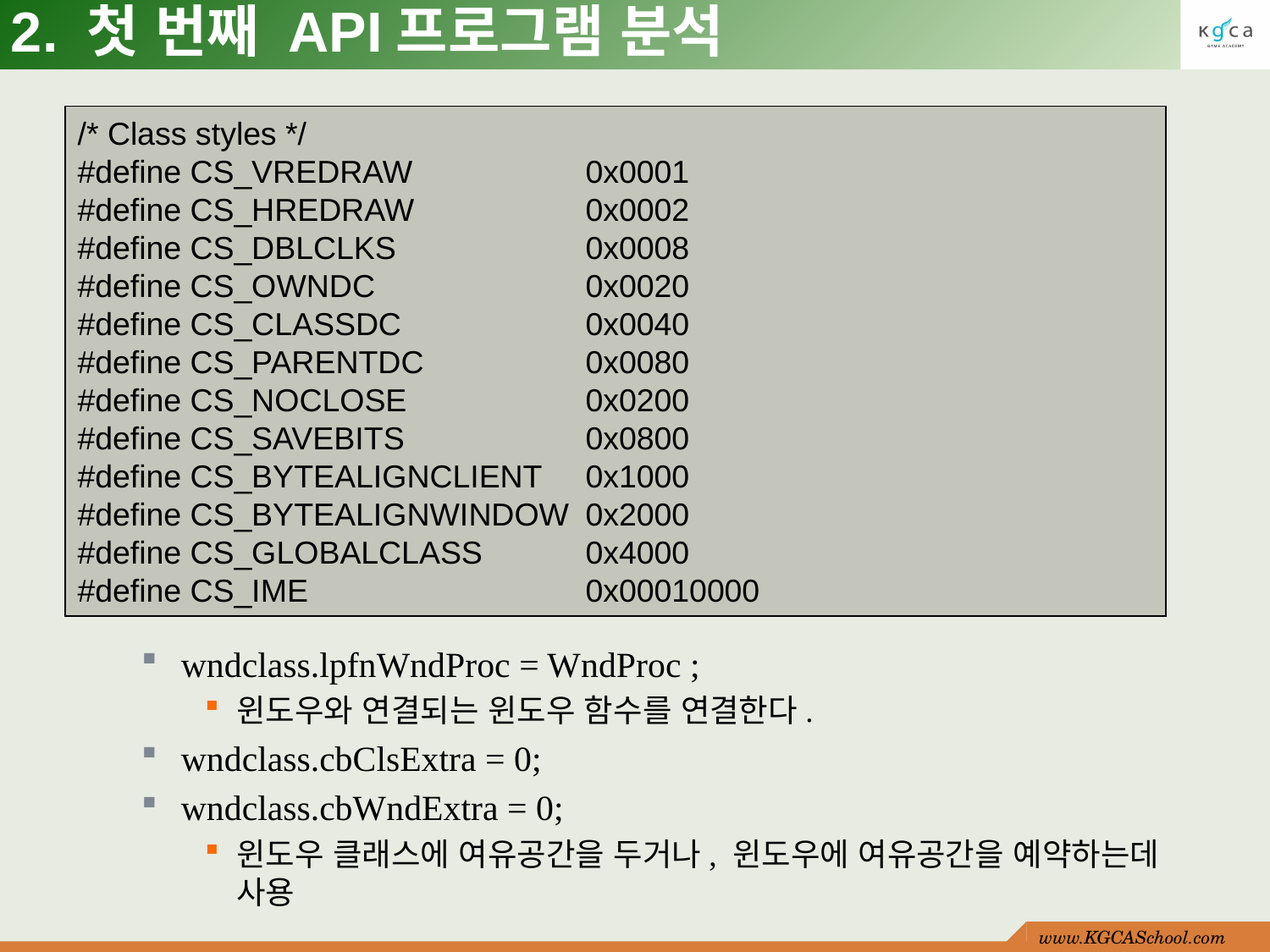

# 2. 첫 번째 API프로그램 분석
/* Class styles */
#define CS_VREDRAW		0x0001
#define CS_HREDRAW		0x0002
#define CS_DBLCLKS		0x0008
#define CS_OWNDC		0x0020
#define CS_CLASSDC		0x0040
#define CS_PARENTDC		0x0080
#define CS_NOCLOSE		0x0200
#define CS_SAVEBITS		0x0800
#define CS_BYTEALIGNCLIENT	0x1000
#define CS_BYTEALIGNWINDOW	0x2000
#define CS_GLOBALCLASS	0x4000
#define CS_IME			0x00010000
wndclass.lpfnWndProc = WndProc ;
윈도우와 연결되는 윈도우 함수를 연결한다.
wndclass.cbClsExtra = 0;
wndclass.cbWndExtra = 0;
윈도우 클래스에 여유공간을 두거나, 윈도우에 여유공간을 예약하는데 사용